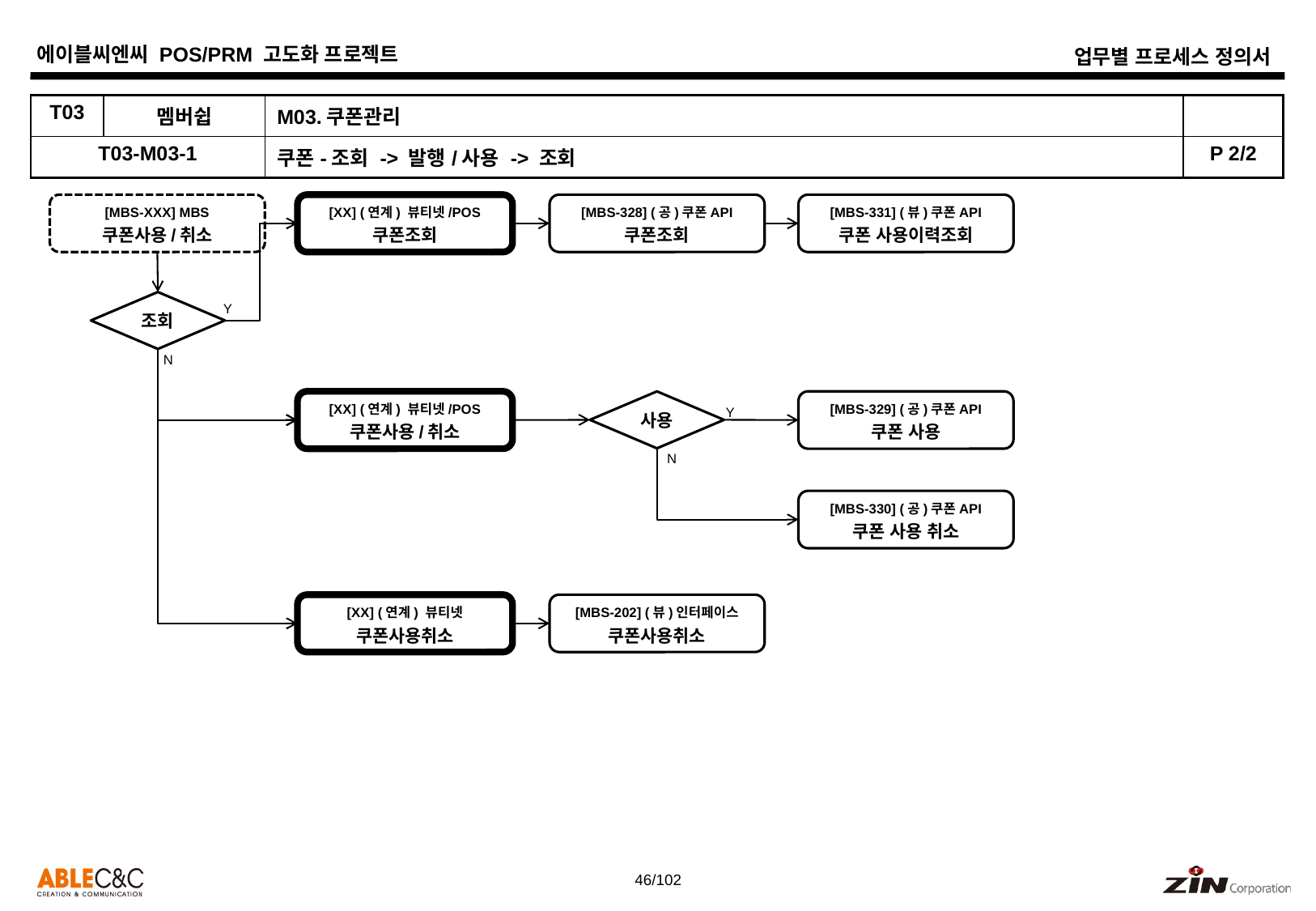

| T03 | 멤버쉽 | M03.쿠폰관리 |  |
| --- | --- | --- | --- |
| T03-M03-1 |  | 쿠폰-조회 -> 발행/사용 -> 조회 | P 2/2 |
[MBS-XXX] MBS
쿠폰사용/취소
[XX] (연계) 뷰티넷/POS
쿠폰조회
[MBS-328] (공)쿠폰API
쿠폰조회
[MBS-331] (뷰)쿠폰API
쿠폰 사용이력조회
조회
Y
N
[XX] (연계) 뷰티넷/POS
쿠폰사용/취소
사용
[MBS-329] (공)쿠폰API
쿠폰 사용
Y
N
[MBS-330] (공)쿠폰API
쿠폰 사용 취소
[XX] (연계) 뷰티넷
쿠폰사용취소
[MBS-202] (뷰)인터페이스
쿠폰사용취소